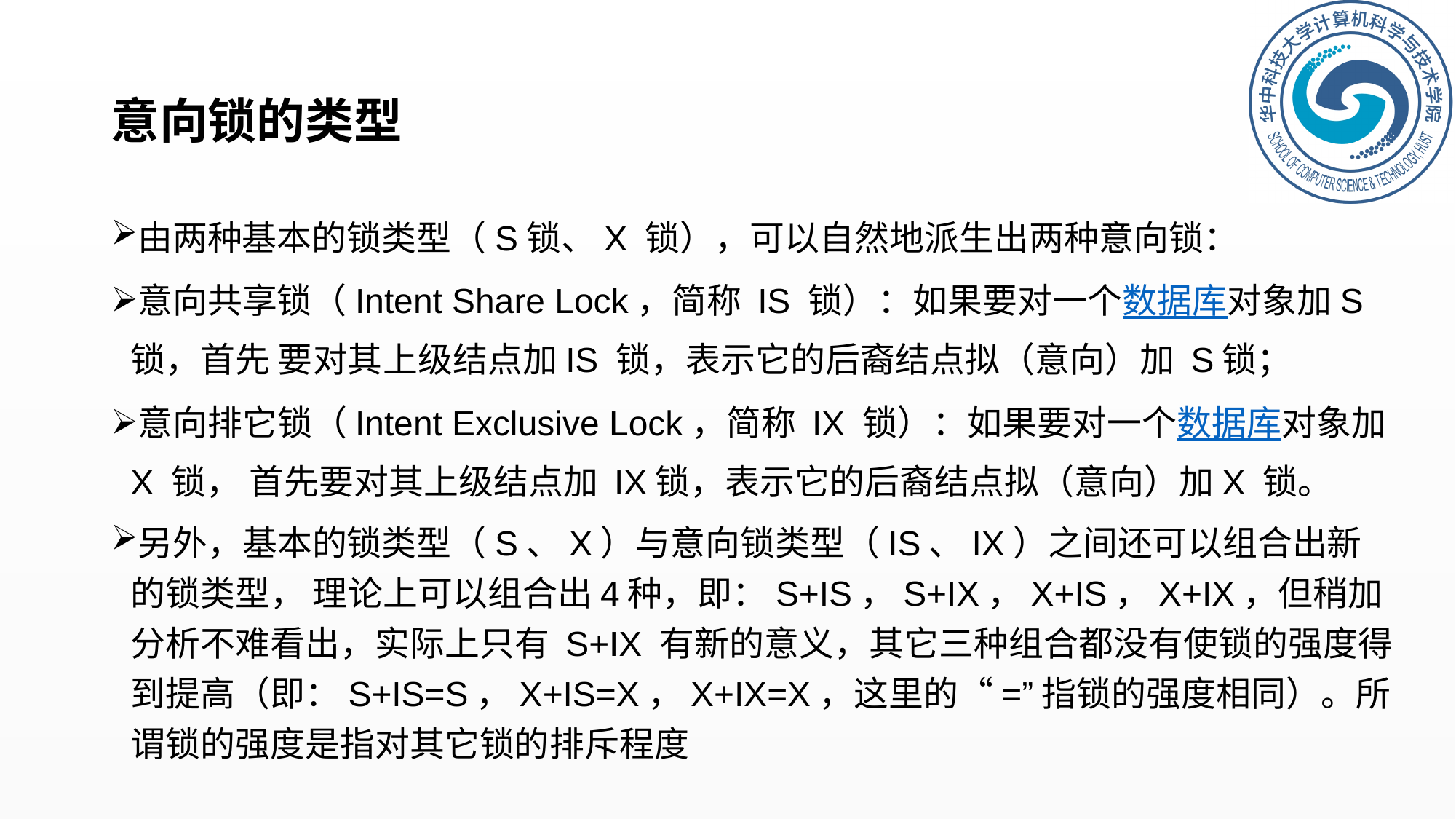

# 意向锁的类型
由两种基本的锁类型（S锁、X 锁），可以自然地派生出两种意向锁：
意向共享锁（Intent Share Lock，简称 IS 锁）：如果要对一个数据库对象加S锁，首先 要对其上级结点加IS 锁，表示它的后裔结点拟（意向）加 S锁；
意向排它锁（Intent Exclusive Lock，简称 IX 锁）：如果要对一个数据库对象加X 锁， 首先要对其上级结点加 IX锁，表示它的后裔结点拟（意向）加X 锁。
另外，基本的锁类型（S、X）与意向锁类型（IS、IX）之间还可以组合出新的锁类型， 理论上可以组合出4种，即：S+IS，S+IX，X+IS，X+IX，但稍加分析不难看出，实际上只有 S+IX 有新的意义，其它三种组合都没有使锁的强度得到提高（即：S+IS=S，X+IS=X，X+IX=X，这里的“=”指锁的强度相同）。所谓锁的强度是指对其它锁的排斥程度